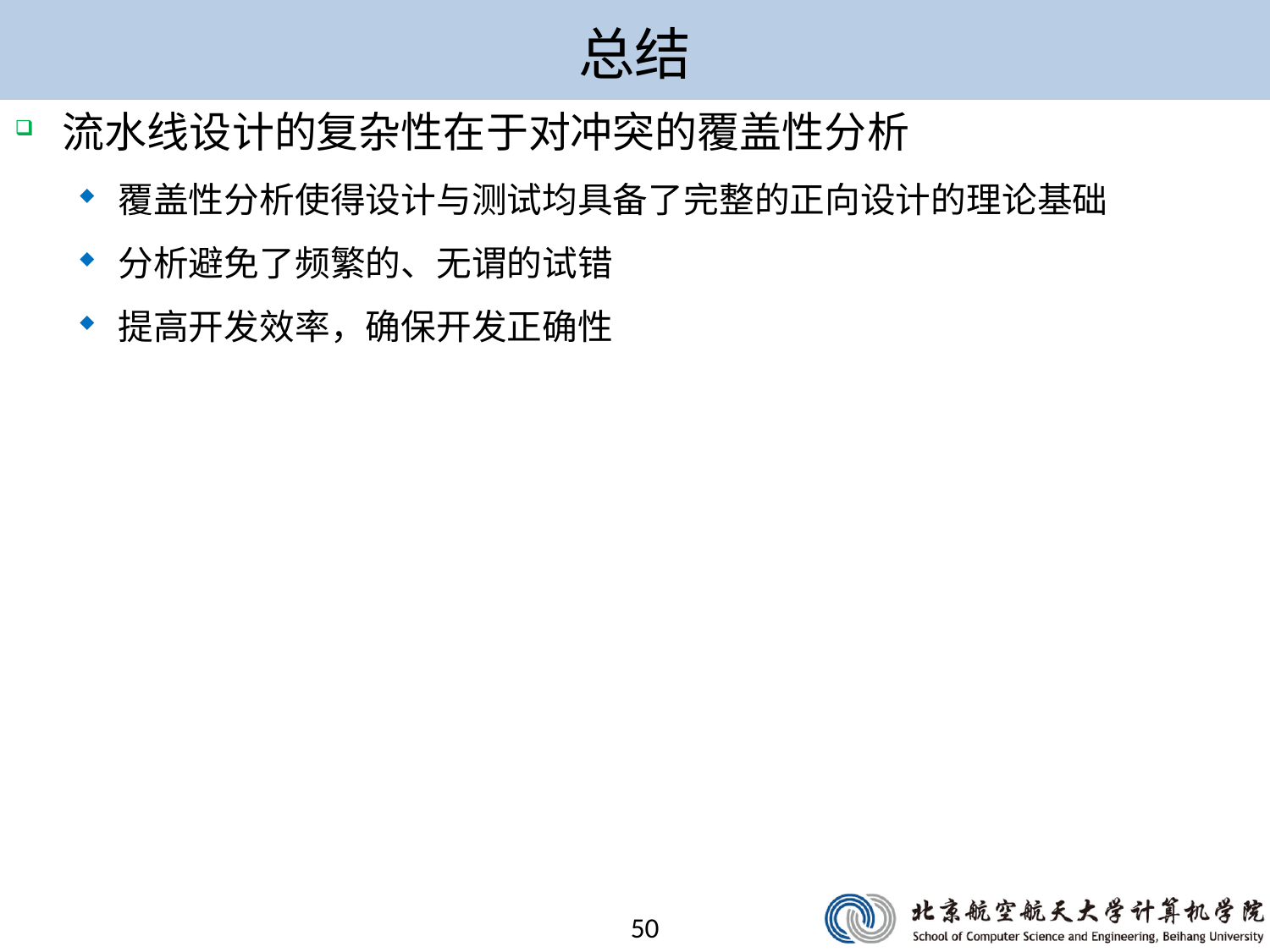

# 总结
流水线设计的复杂性在于对冲突的覆盖性分析
覆盖性分析使得设计与测试均具备了完整的正向设计的理论基础
分析避免了频繁的、无谓的试错
提高开发效率，确保开发正确性
50